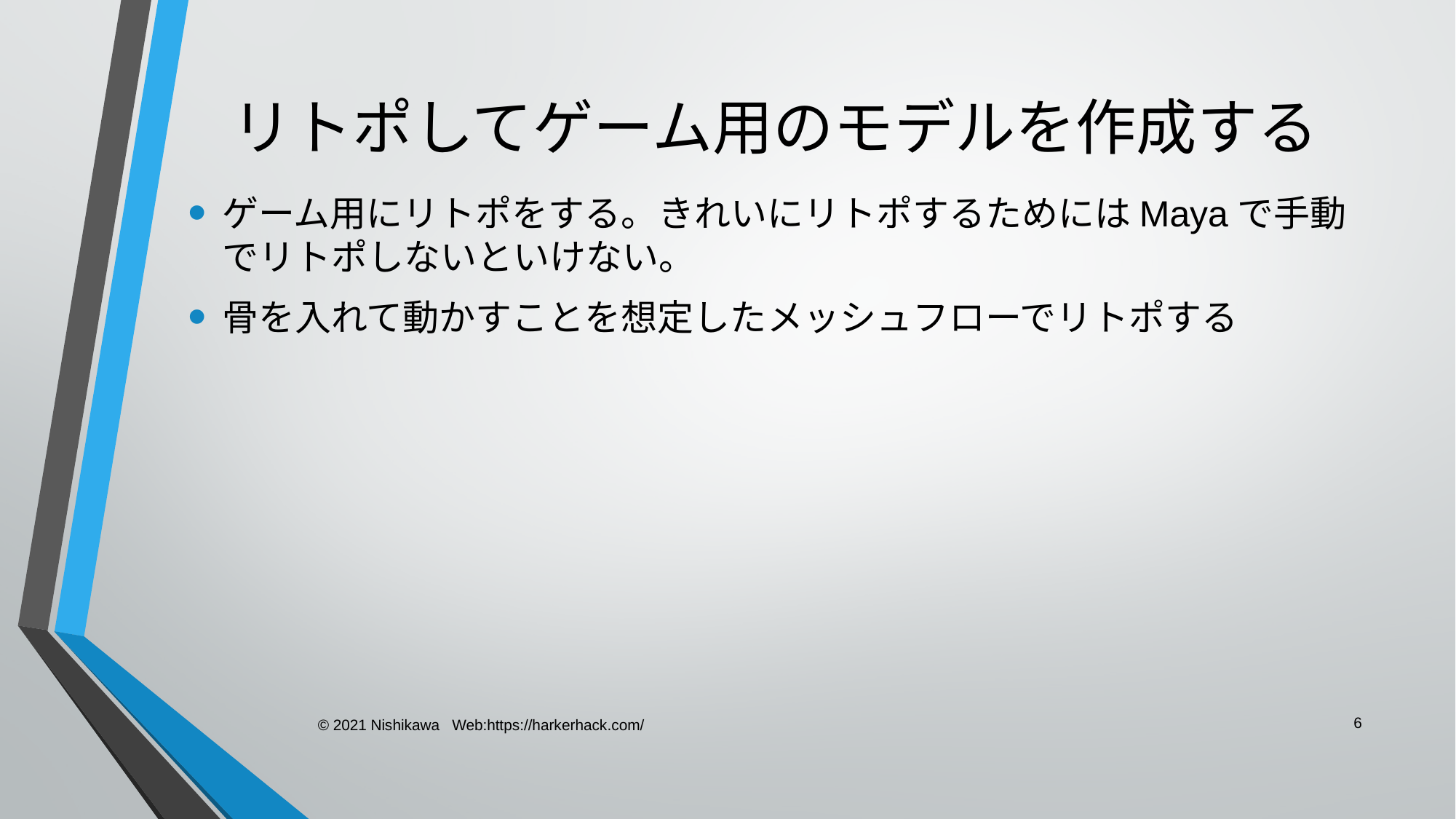

# リトポしてゲーム用のモデルを作成する
ゲーム用にリトポをする。きれいにリトポするためにはMayaで手動でリトポしないといけない。
骨を入れて動かすことを想定したメッシュフローでリトポする
6
© 2021 Nishikawa   Web:https://harkerhack.com/